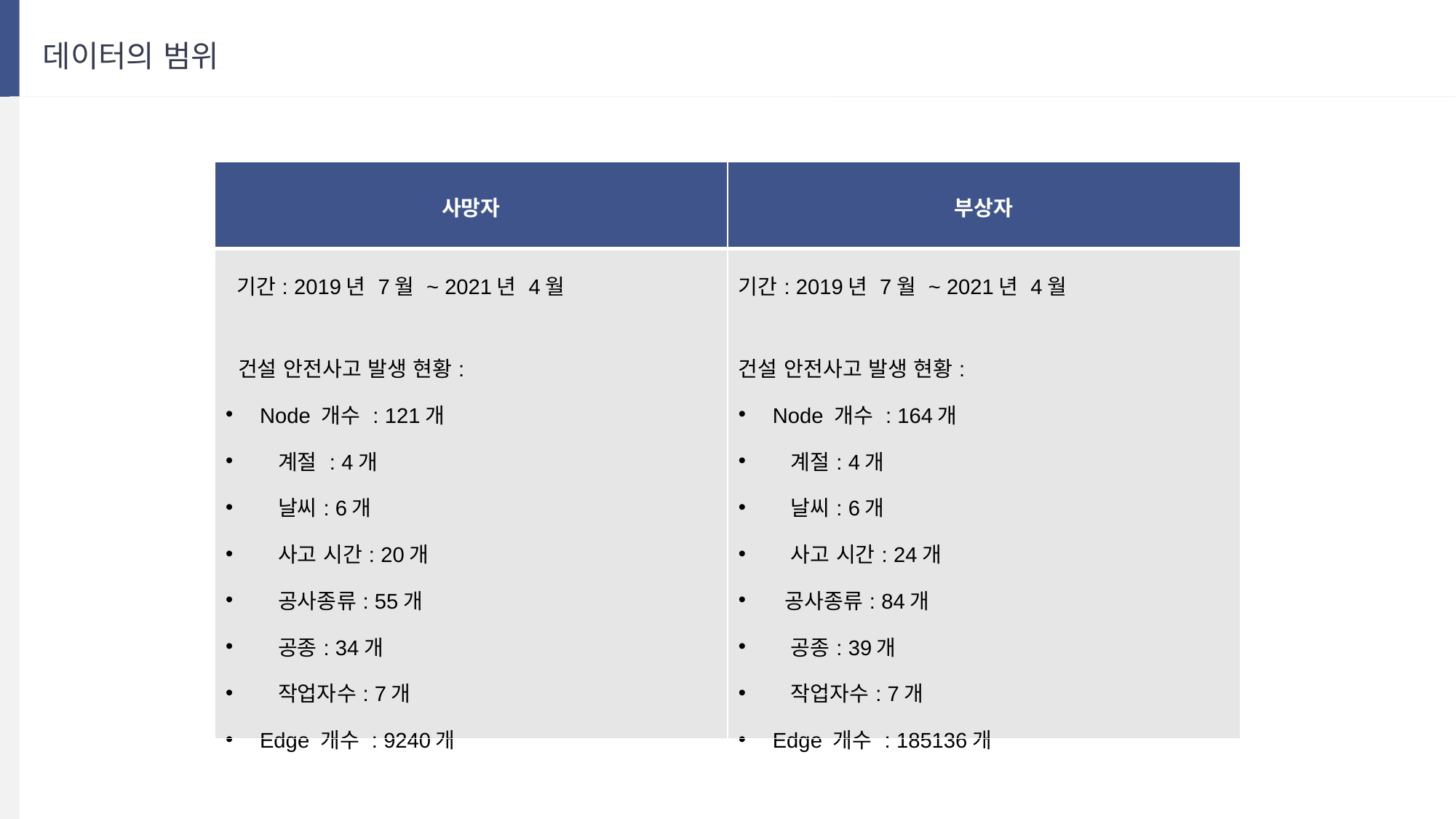

데이터의 범위
| 사망자 | 부상자 |
| --- | --- |
| 기간: 2019년 7월 ~ 2021년 4월 건설 안전사고 발생 현황: Node 개수 : 121개 계절 : 4개 날씨: 6개 사고 시간: 20개 공사종류: 55개 공종: 34개 작업자수: 7개 Edge 개수 : 9240개 | 기간: 2019년 7월 ~ 2021년 4월 건설 안전사고 발생 현황: Node 개수 : 164개 계절: 4개 날씨: 6개 사고 시간: 24개 공사종류: 84개 공종: 39개 작업자수: 7개 Edge 개수 : 185136개 |